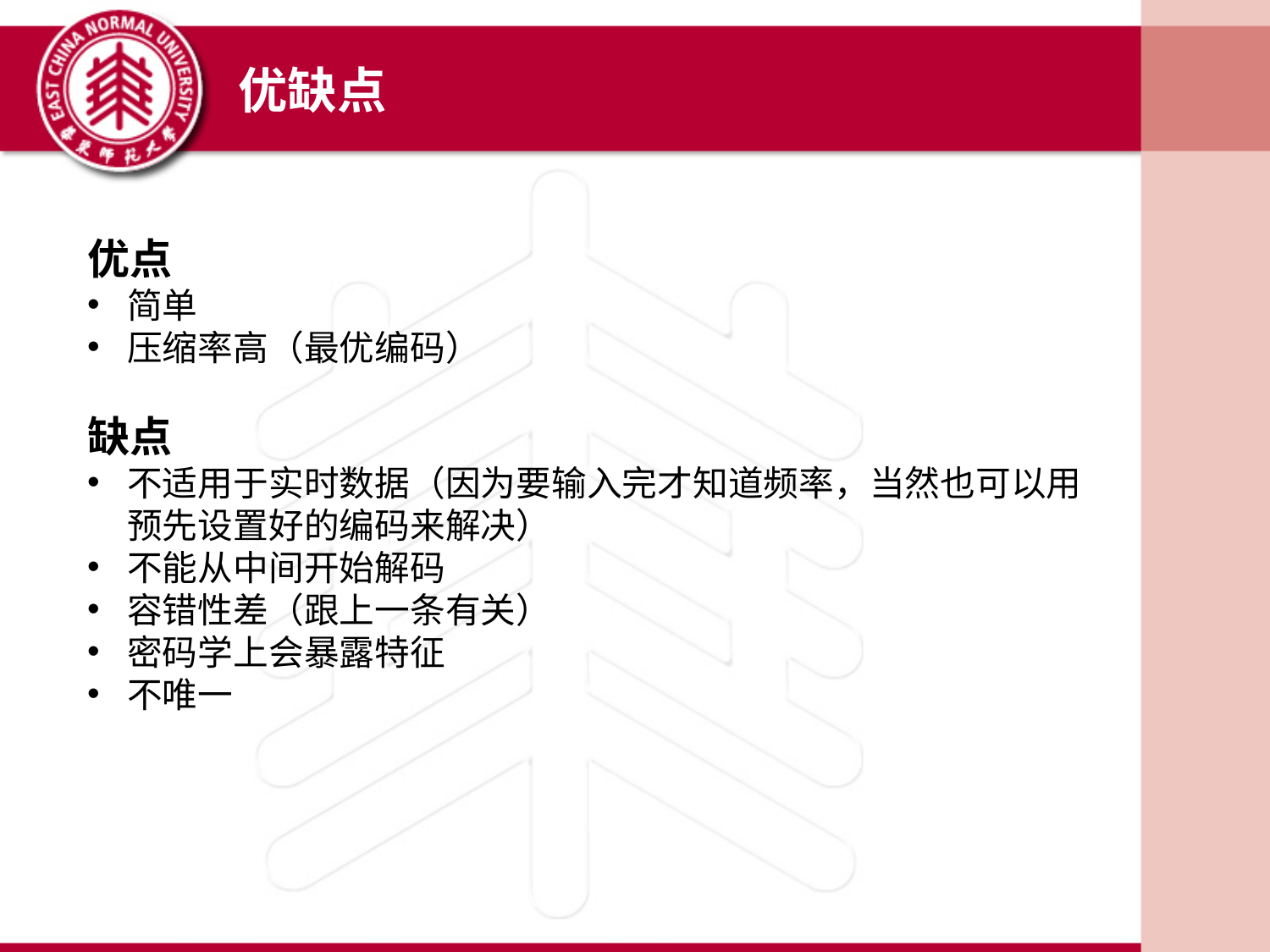

优缺点
优点
简单
压缩率高（最优编码）

缺点
不适用于实时数据（因为要输入完才知道频率，当然也可以用预先设置好的编码来解决）
不能从中间开始解码
容错性差（跟上一条有关）
密码学上会暴露特征
不唯一